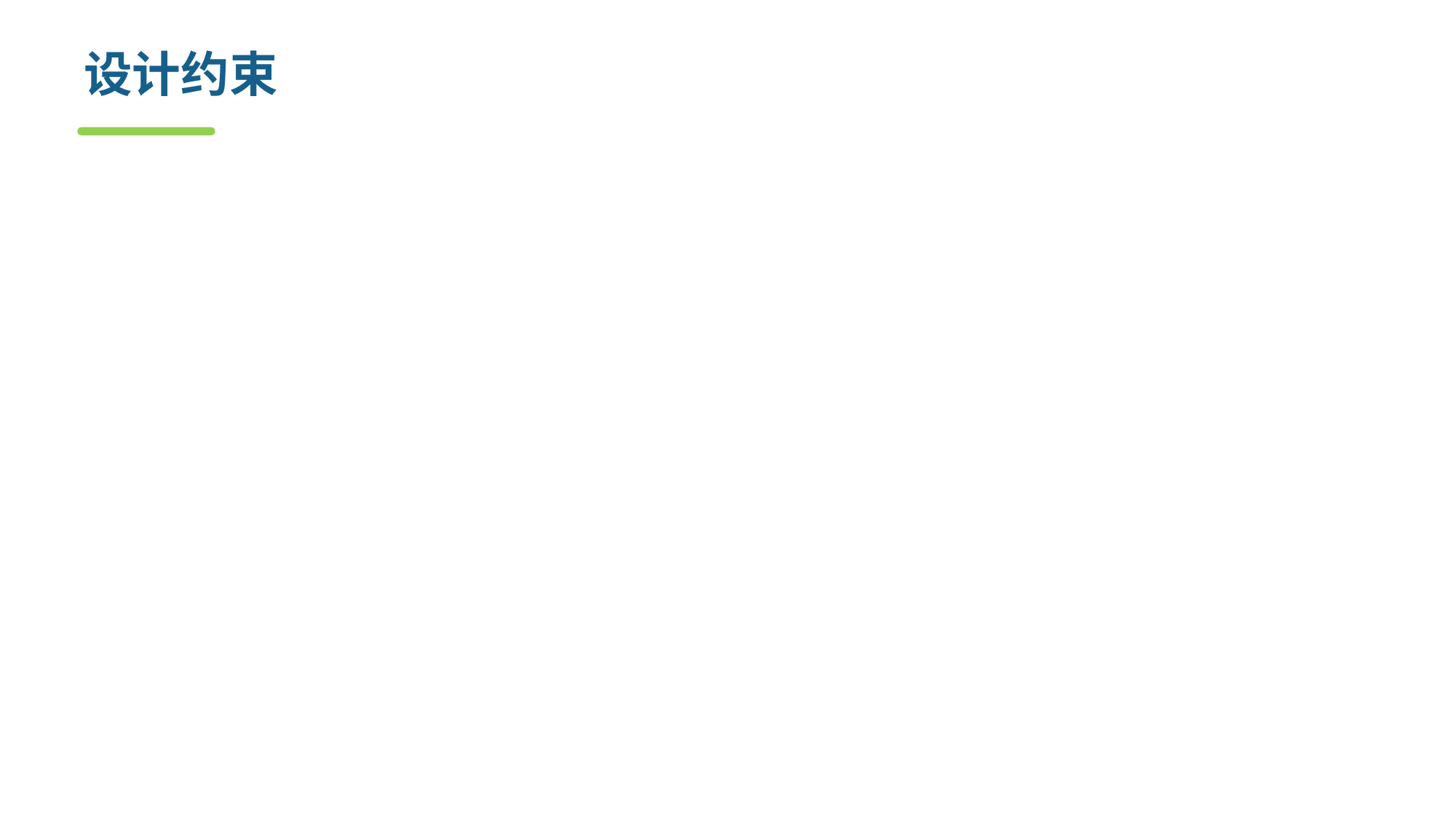

# 设计约束
一项需求允许多种设计方案
设计是在这多种方案中做出选择
没有选择的需求就是一个设计约束
它和其它需求不同
将它放在软件需求的单独一节中
将每个设计约束的源标识出来
记录每个设计约束的原理
举例
必须要有某一种算法
必须要用数据库
14